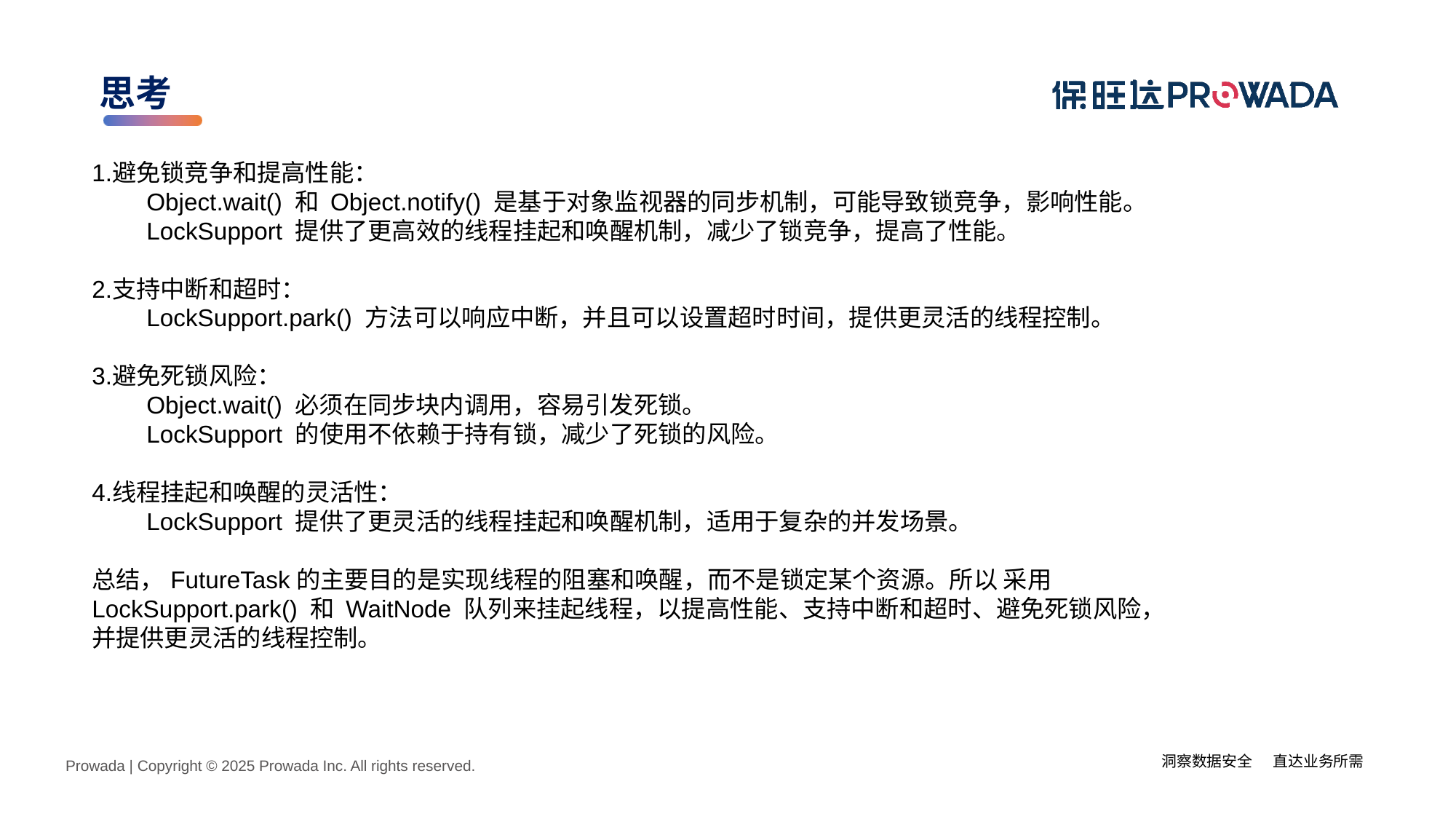

思考
避免锁竞争和提高性能：
Object.wait() 和 Object.notify() 是基于对象监视器的同步机制，可能导致锁竞争，影响性能。
LockSupport 提供了更高效的线程挂起和唤醒机制，减少了锁竞争，提高了性能。

支持中断和超时：
LockSupport.park() 方法可以响应中断，并且可以设置超时时间，提供更灵活的线程控制。

避免死锁风险：
Object.wait() 必须在同步块内调用，容易引发死锁。
LockSupport 的使用不依赖于持有锁，减少了死锁的风险。

线程挂起和唤醒的灵活性：
LockSupport 提供了更灵活的线程挂起和唤醒机制，适用于复杂的并发场景。

总结，FutureTask的主要目的是实现线程的阻塞和唤醒，而不是锁定某个资源。所以 采用 LockSupport.park() 和 WaitNode 队列来挂起线程，以提高性能、支持中断和超时、避免死锁风险，并提供更灵活的线程控制。